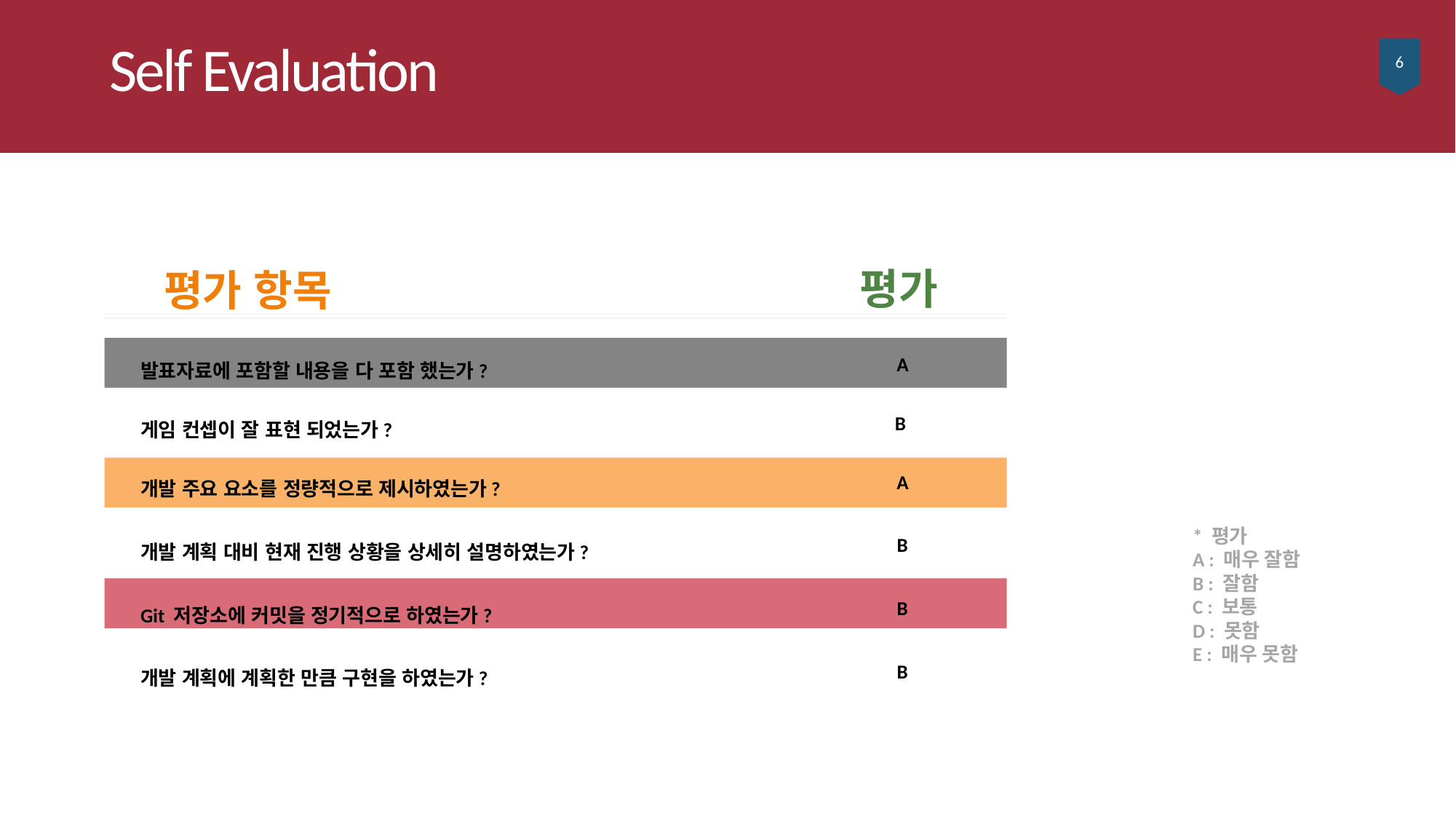

Self Evaluation
6
평가
A
B 
A
B
B
B
평가 항목
발표자료에 포함할 내용을 다 포함 했는가? 
게임 컨셉이 잘 표현 되었는가?
개발 주요 요소를 정량적으로 제시하였는가?
개발 계획 대비 현재 진행 상황을 상세히 설명하였는가?
Git 저장소에 커밋을 정기적으로 하였는가?
개발 계획에 계획한 만큼 구현을 하였는가?

* 평가
A : 매우 잘함
B : 잘함
C : 보통
D : 못함
E : 매우 못함